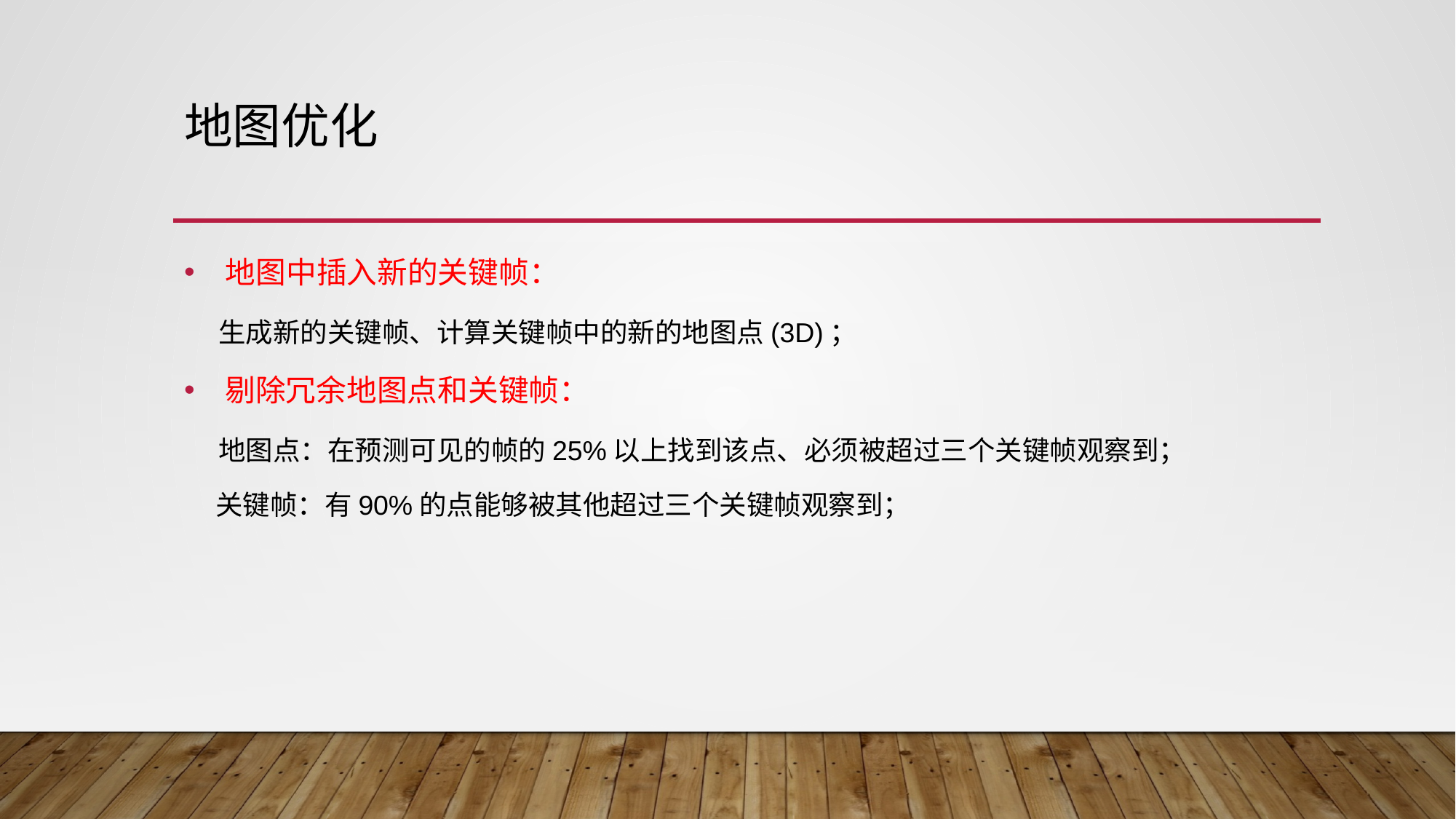

15
# 地图优化
 地图中插入新的关键帧：
    生成新的关键帧、计算关键帧中的新的地图点(3D)；
剔除冗余地图点和关键帧：
    地图点：在预测可见的帧的25%以上找到该点、必须被超过三个关键帧观察到；
    关键帧：有90%的点能够被其他超过三个关键帧观察到；